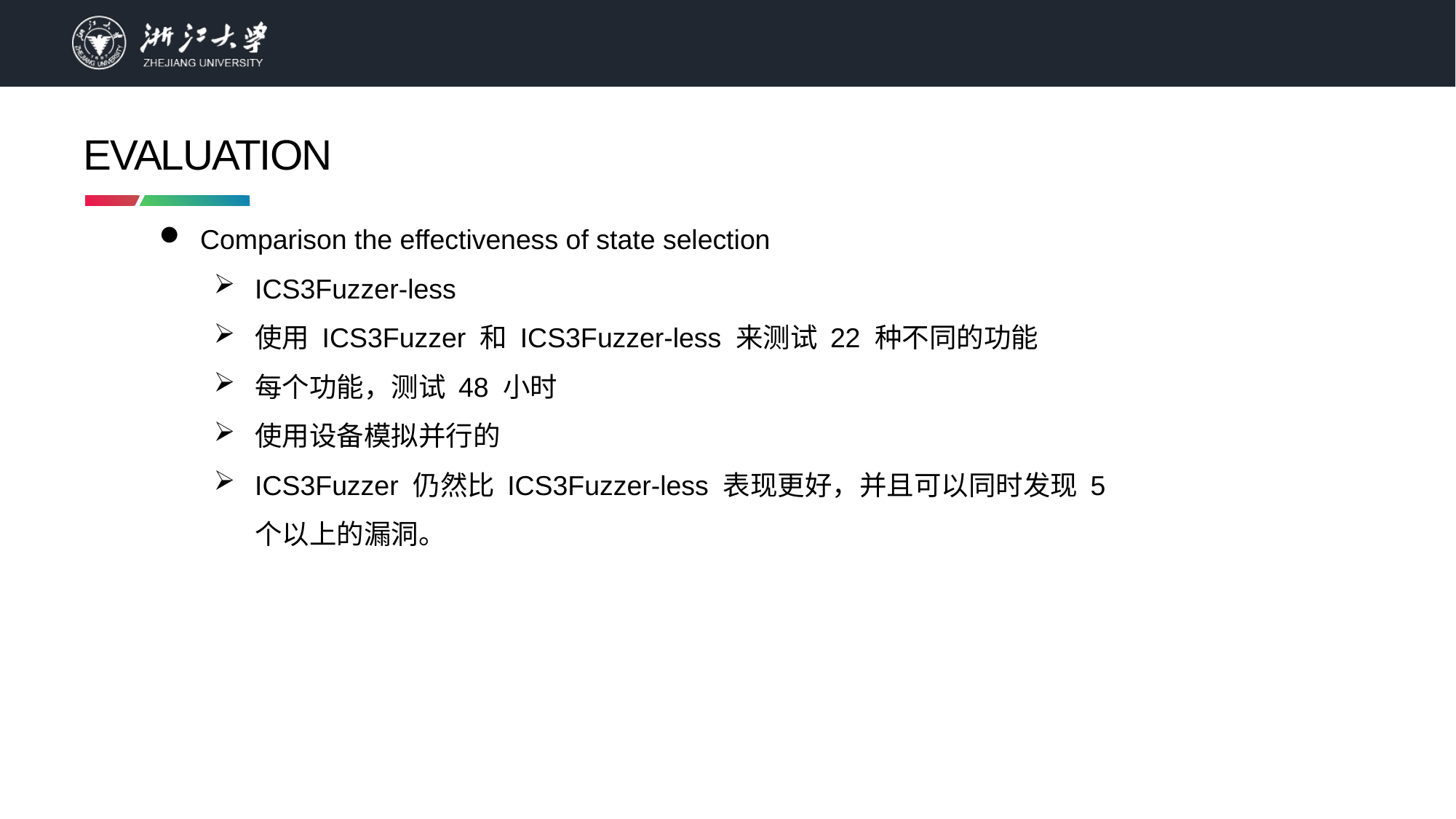

# EVALUATION
Comparison the effectiveness of state selection
ICS3Fuzzer-less
使用 ICS3Fuzzer 和 ICS3Fuzzer-less 来测试 22 种不同的功能
每个功能，测试 48 小时
使用设备模拟并行的
ICS3Fuzzer 仍然比 ICS3Fuzzer-less 表现更好，并且可以同时发现 5 个以上的漏洞。
36